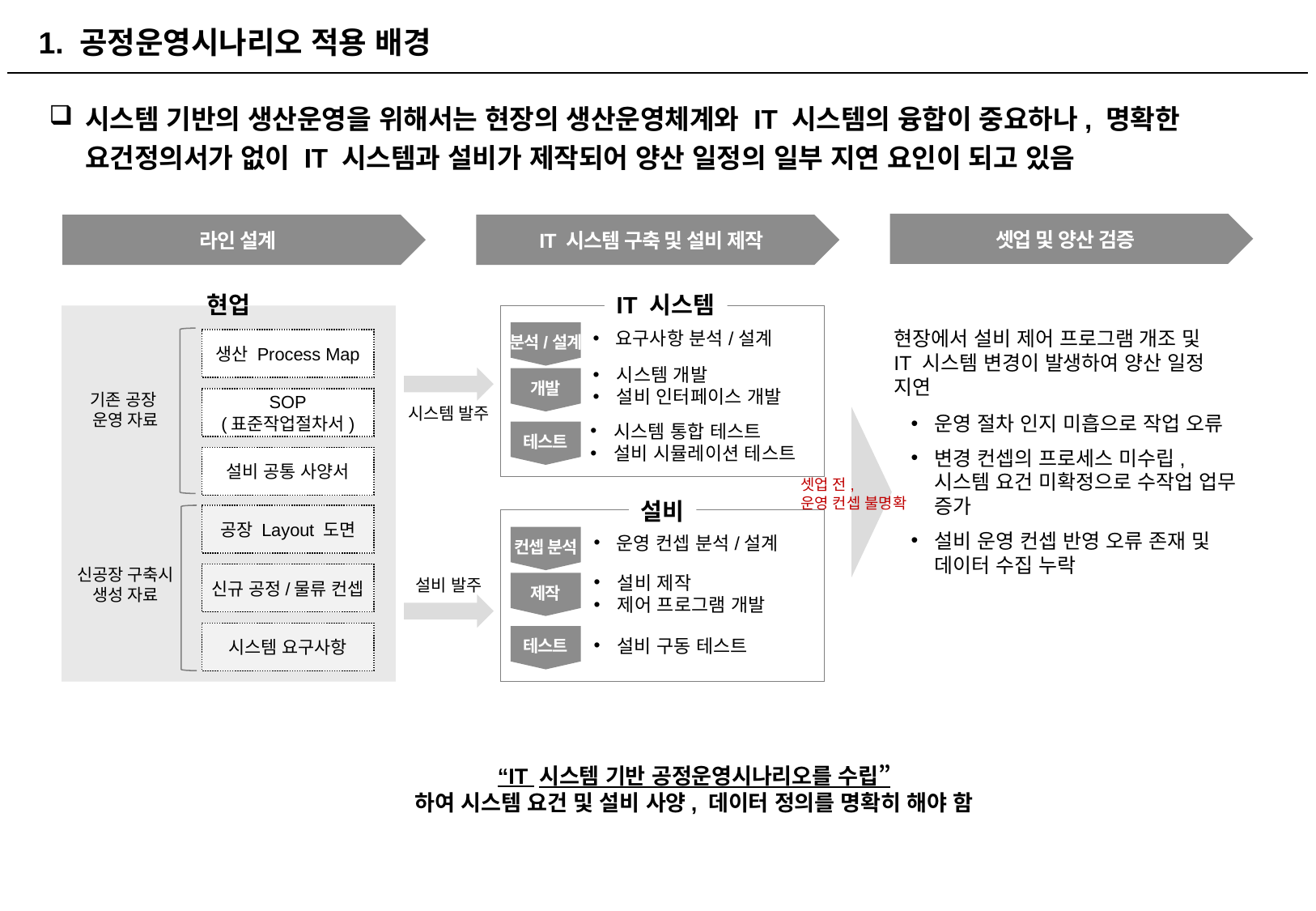

# 1. 공정운영시나리오 적용 배경
시스템 기반의 생산운영을 위해서는 현장의 생산운영체계와 IT 시스템의 융합이 중요하나, 명확한 요건정의서가 없이 IT 시스템과 설비가 제작되어 양산 일정의 일부 지연 요인이 되고 있음
셋업 및 양산 검증
라인 설계
IT 시스템 구축 및 설비 제작
현업
IT 시스템

분석/설계
현장에서 설비 제어 프로그램 개조 및 IT 시스템 변경이 발생하여 양산 일정 지연
요구사항 분석/설계

생산 Process Map
개발
시스템 개발
설비 인터페이스 개발

기존 공장
운영 자료
SOP
(표준작업절차서)
운영 절차 인지 미흡으로 작업 오류
변경 컨셉의 프로세스 미수립, 시스템 요건 미확정으로 수작업 업무 증가
설비 운영 컨셉 반영 오류 존재 및
데이터 수집 누락
시스템 발주

테스트
시스템 통합 테스트
설비 시뮬레이션 테스트
설비 공통 사양서
셋업 전,
운영 컨셉 불명확
설비

공장 Layout 도면

컨셉 분석
운영 컨셉 분석/설계
신공장 구축시
생성 자료
제작
신규 공정/물류 컨셉
설비 제작
제어 프로그램 개발
설비 발주

테스트
시스템 요구사항
설비 구동 테스트
“IT 시스템 기반 공정운영시나리오를 수립”
하여 시스템 요건 및 설비 사양, 데이터 정의를 명확히 해야 함